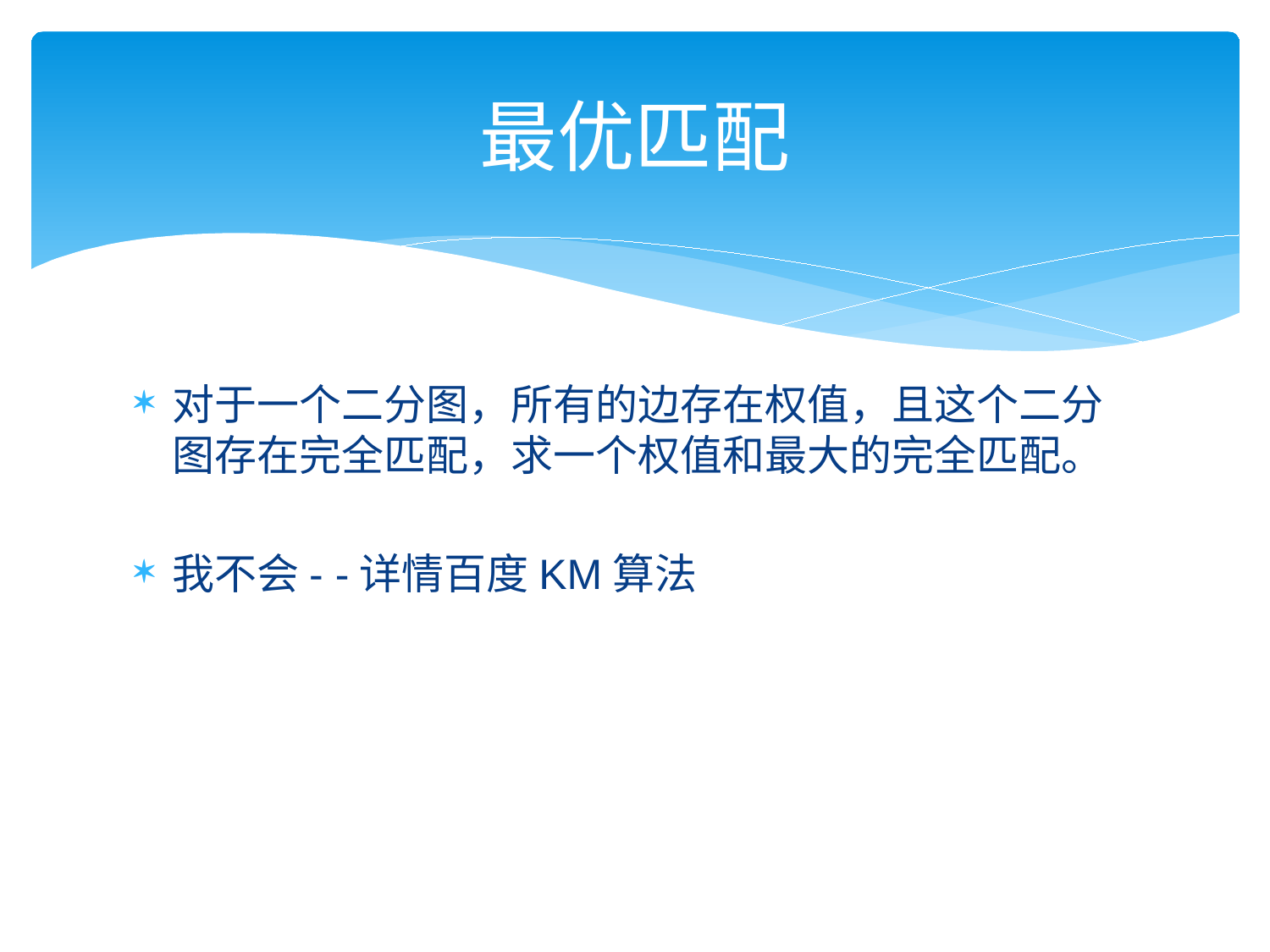

# 最优匹配
对于一个二分图，所有的边存在权值，且这个二分图存在完全匹配，求一个权值和最大的完全匹配。

我不会- -详情百度KM算法